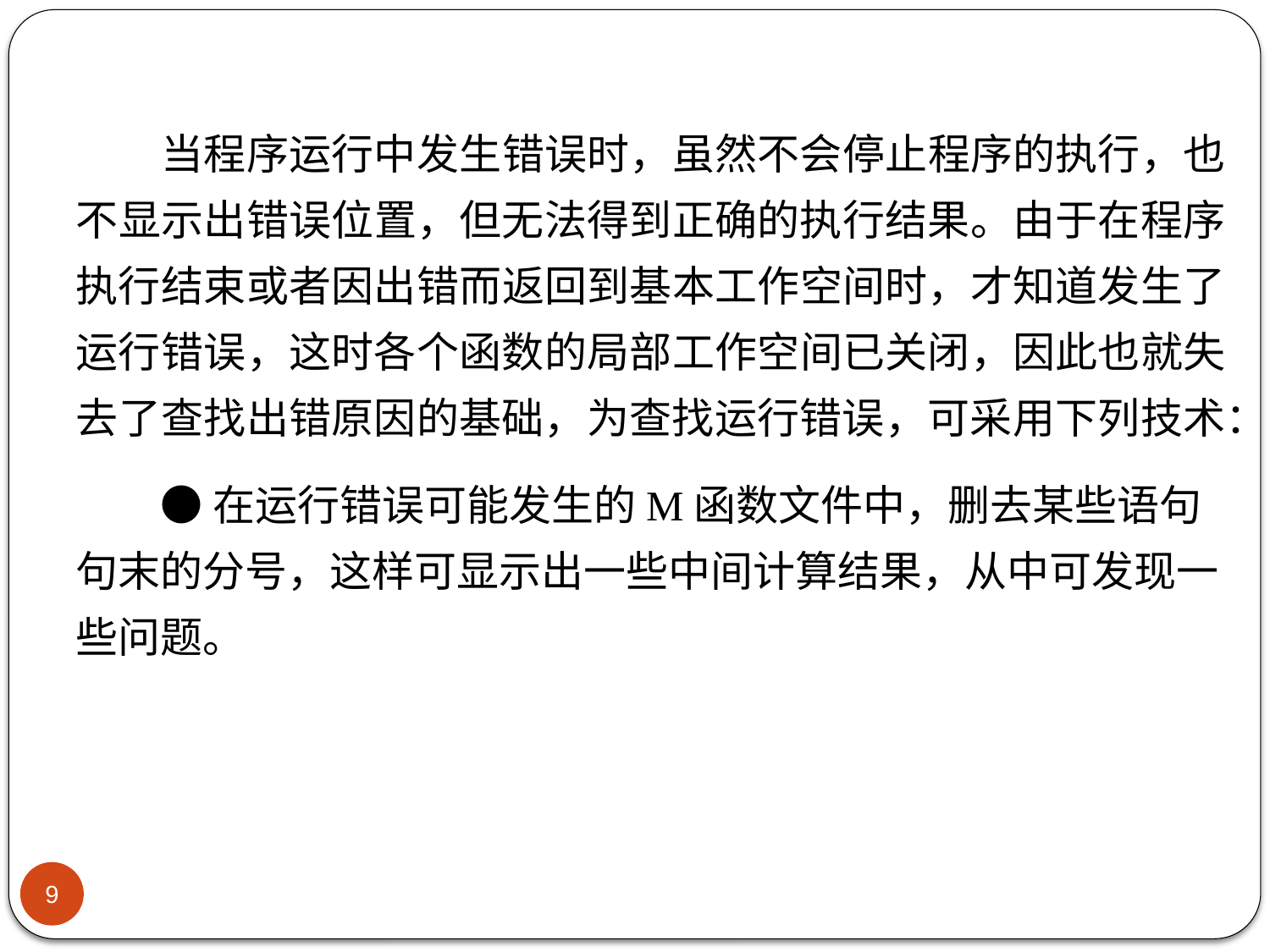

当程序运行中发生错误时，虽然不会停止程序的执行，也不显示出错误位置，但无法得到正确的执行结果。由于在程序执行结束或者因出错而返回到基本工作空间时，才知道发生了运行错误，这时各个函数的局部工作空间已关闭，因此也就失去了查找出错原因的基础，为查找运行错误，可采用下列技术：
　　● 在运行错误可能发生的M函数文件中，删去某些语句句末的分号，这样可显示出一些中间计算结果，从中可发现一些问题。
9